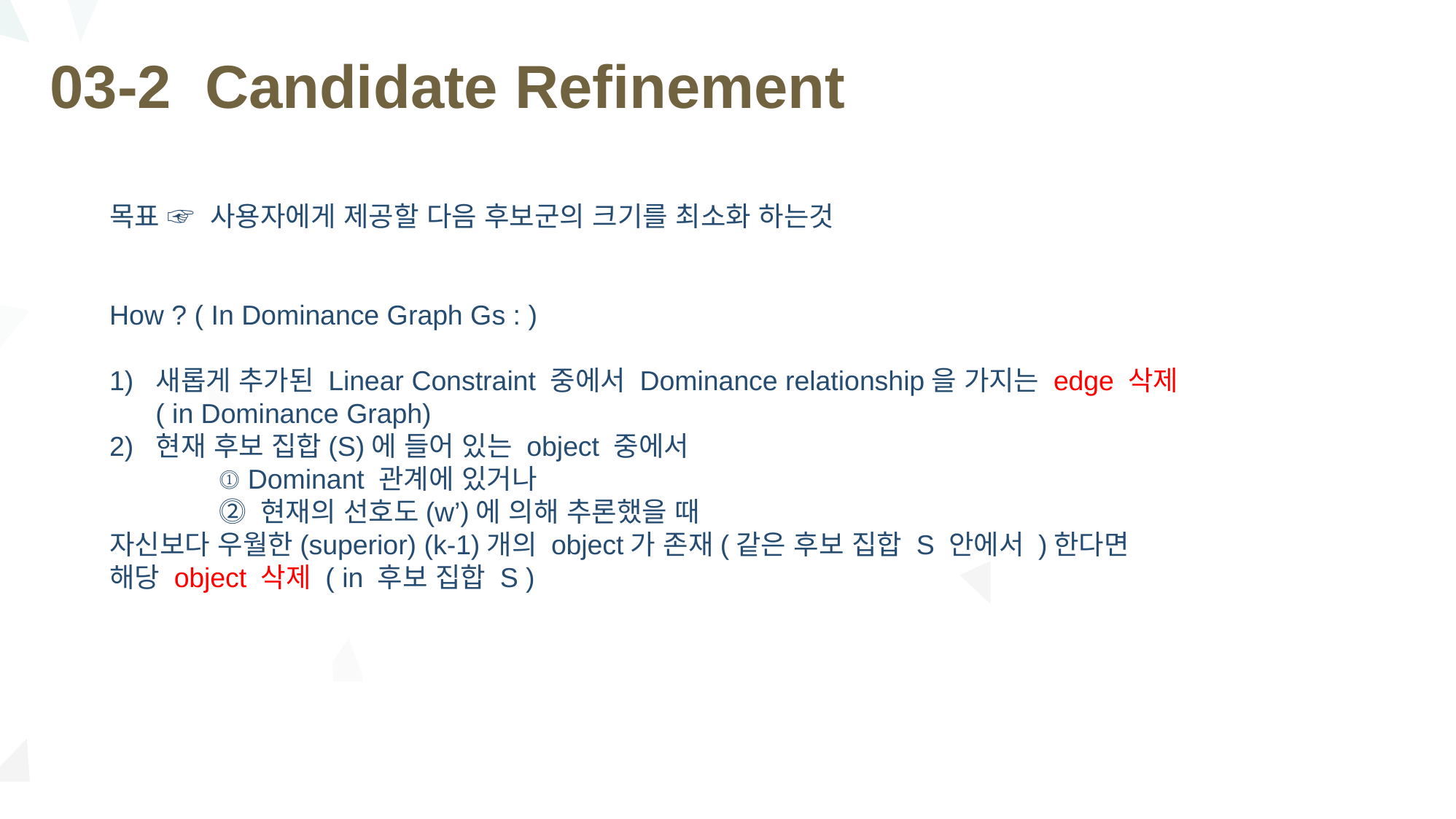

03-2  Candidate Refinement
목표 ☞  사용자에게 제공할 다음 후보군의 크기를 최소화 하는것

How ? ( In Dominance Graph Gs : )

1)  새롭게 추가된 Linear Constraint 중에서 Dominance relationship을 가지는 edge 삭제
      ( in Dominance Graph)
2)  현재 후보 집합(S)에 들어 있는 object 중에서
	⓵ Dominant 관계에 있거나
 	⓶ 현재의 선호도(w’)에 의해 추론했을 때
자신보다 우월한(superior) (k-1)개의 object가 존재(같은 후보 집합 S 안에서 )한다면
해당 object 삭제 ( in 후보 집합 S )